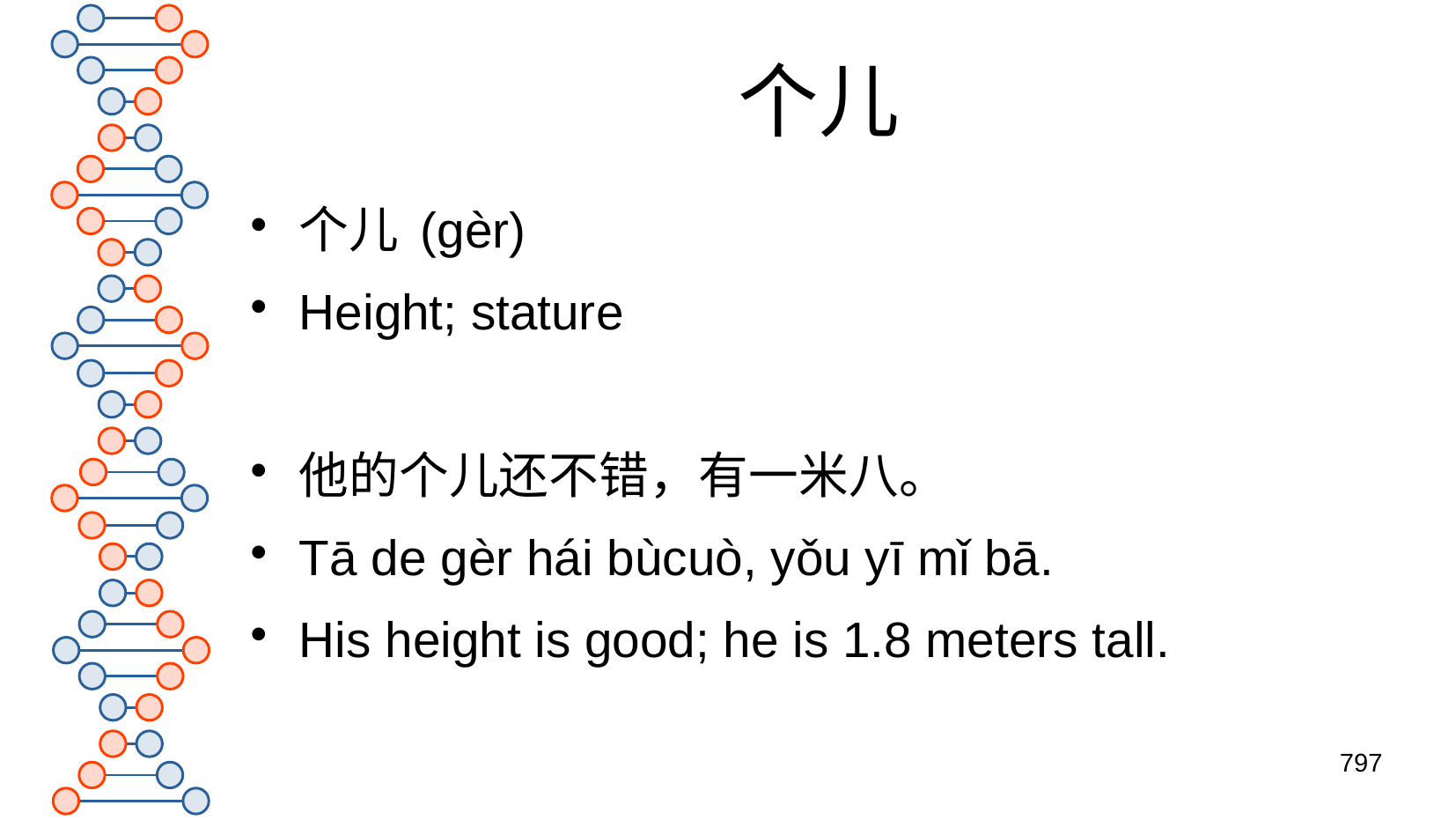

# 个儿
个儿 (gèr)
Height; stature

他的个儿还不错，有一米八。
Tā de gèr hái bùcuò, yǒu yī mǐ bā.
His height is good; he is 1.8 meters tall.

797